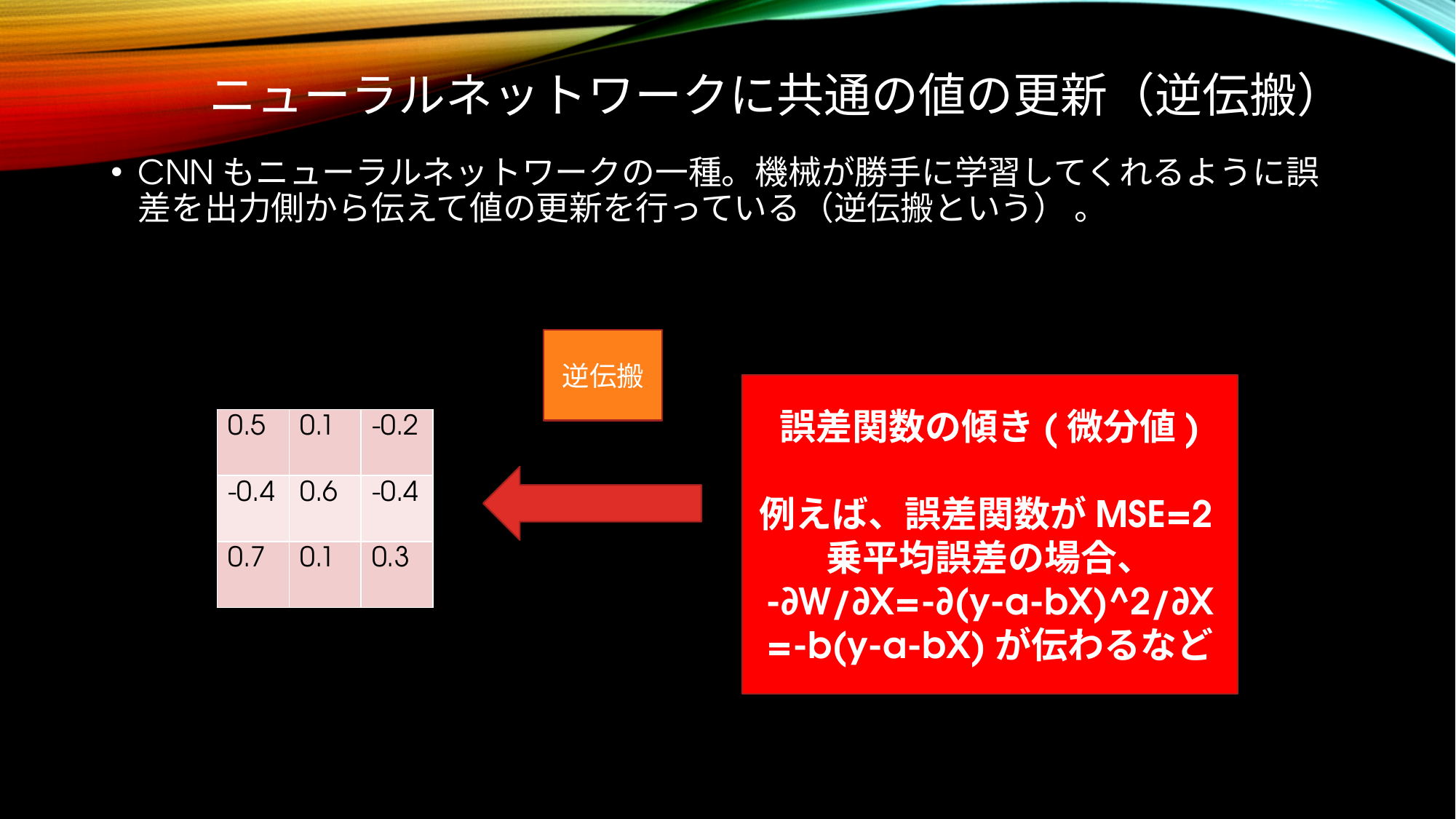

# ニューラルネットワークに共通の値の更新（逆伝搬）
CNNもニューラルネットワークの一種。機械が勝手に学習してくれるように誤差を出力側から伝えて値の更新を行っている（逆伝搬という） 。

逆伝搬
誤差関数の傾き(微分値)

例えば、誤差関数がMSE=2乗平均誤差の場合、
-∂W/∂X=-∂(y-a-bX)^2/∂X
=-b(y-a-bX)が伝わるなど
| 0.5 | 0.1 | -0.2 |
| --- | --- | --- |
| -0.4 | 0.6 | -0.4 |
| 0.7 | 0.1 | 0.3 |